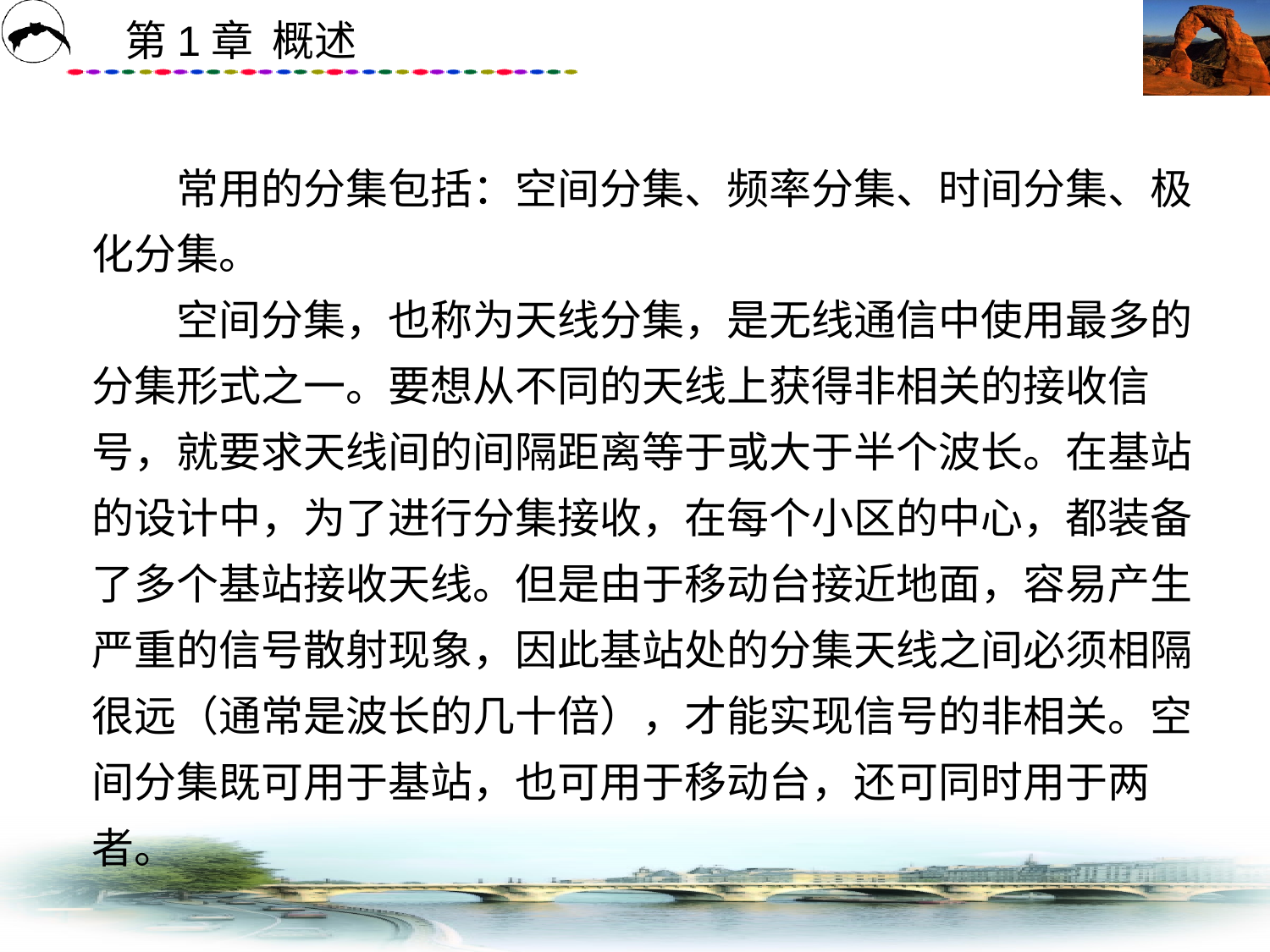

# 常用的分集包括：空间分集、频率分集、时间分集、极化分集。 　　空间分集，也称为天线分集，是无线通信中使用最多的分集形式之一。要想从不同的天线上获得非相关的接收信号，就要求天线间的间隔距离等于或大于半个波长。在基站的设计中，为了进行分集接收，在每个小区的中心，都装备了多个基站接收天线。但是由于移动台接近地面，容易产生严重的信号散射现象，因此基站处的分集天线之间必须相隔很远（通常是波长的几十倍），才能实现信号的非相关。空间分集既可用于基站，也可用于移动台，还可同时用于两者。